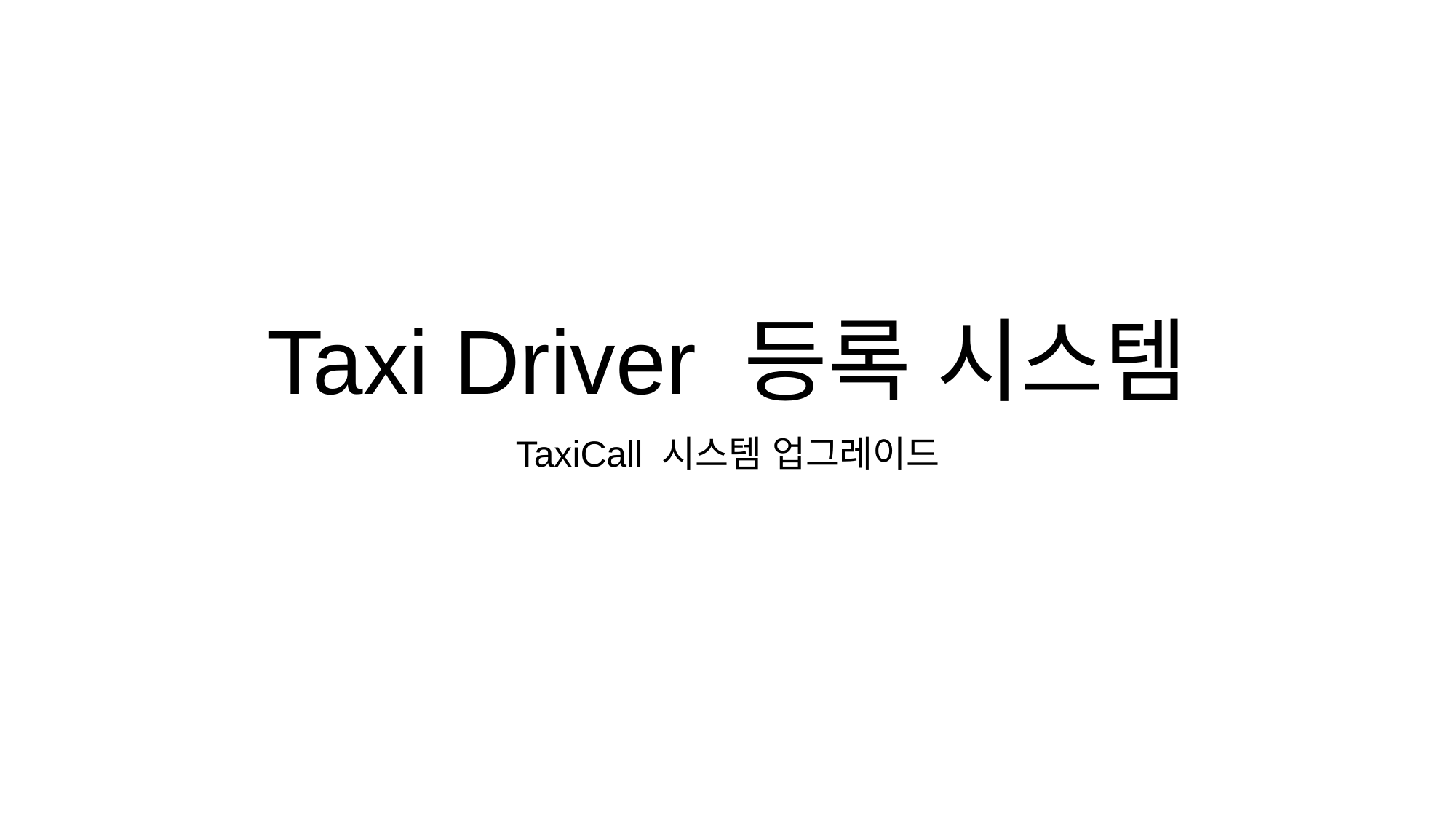

# Taxi Driver 등록 시스템
TaxiCall 시스템 업그레이드